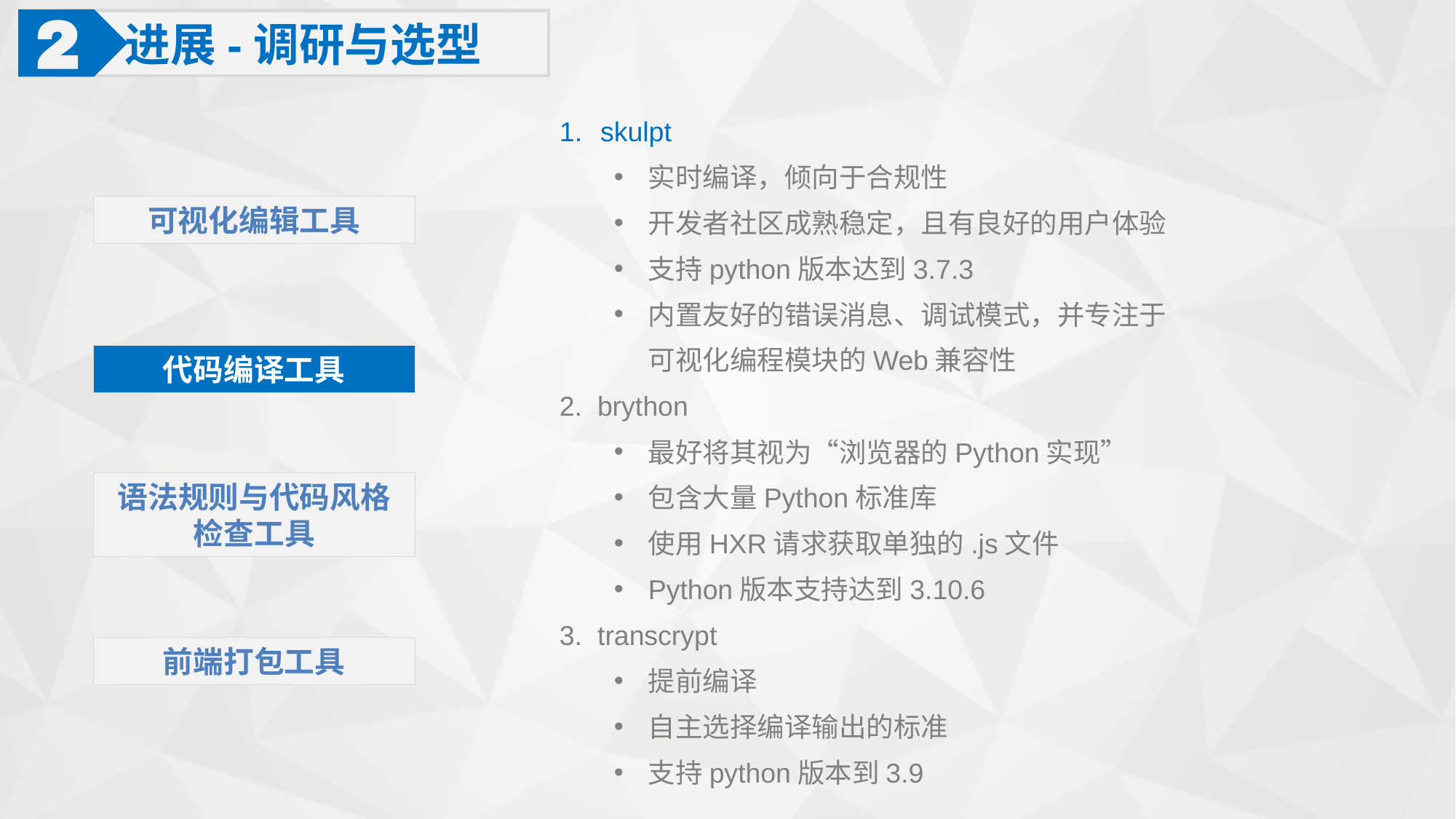

2

进展-调研与选型
skulpt
实时编译，倾向于合规性
开发者社区成熟稳定，且有良好的用户体验
支持python版本达到3.7.3
内置友好的错误消息、调试模式，并专注于可视化编程模块的Web兼容性
2.  brython
最好将其视为“浏览器的Python实现”
包含大量Python标准库
使用HXR请求获取单独的.js文件
Python版本支持达到3.10.6
3.  transcrypt
提前编译
自主选择编译输出的标准
支持python版本到3.9
可视化编辑工具
代码编译工具
语法规则与代码风格检查工具
前端打包工具